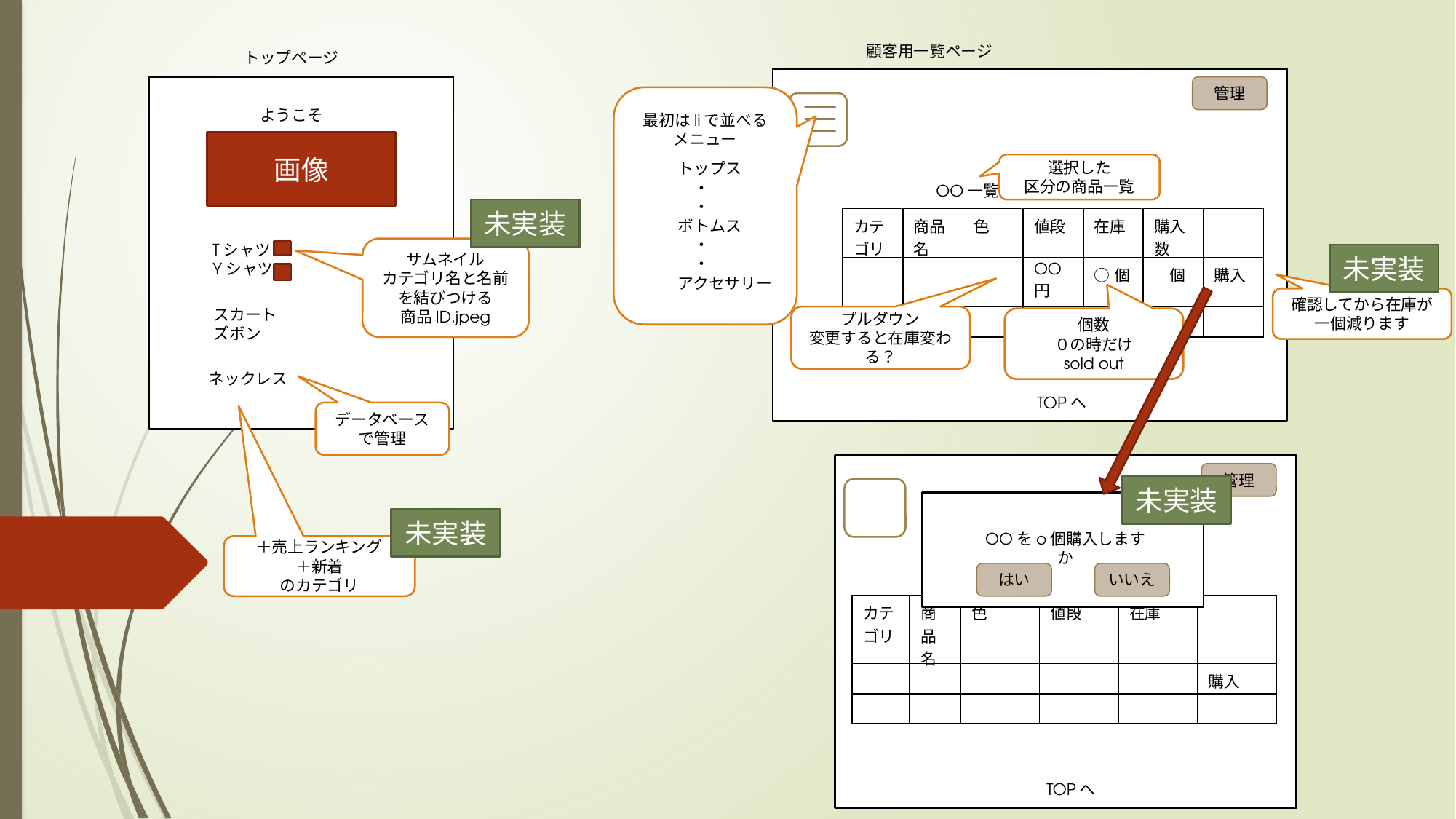

顧客用一覧ページ
トップページ

管理
最初はliで並べる
メニュー

ようこそ
画像
トップス
　・
　・
ボトムス
　・
　・
アクセサリー
選択した
区分の商品一覧
OO一覧
未実装
| カテゴリ | 商品名 | 色 | 値段 | 在庫 | 購入数 |  |
| --- | --- | --- | --- | --- | --- | --- |
|  |  |  | OO円 | ○個 | 個 | 購入 |
|  |  |  |  |  |  |  |

　Tシャツ
　Yシャツ
サムネイル
カテゴリ名と名前を結びつける
商品ID.jpeg

未実装

確認してから在庫が
一個減ります
　スカート
　ズボン
プルダウン
変更すると在庫変わる？
個数
０の時だけ
sold out
　ネックレス
TOPへ
データベースで管理

管理
未実装

未実装
OOをo個購入しますか
＋売上ランキング
＋新着
のカテゴリ
OO一覧
はい
いいえ
| カテゴリ | 商品名 | 色 | 値段 | 在庫 |  |
| --- | --- | --- | --- | --- | --- |
|  |  |  |  |  | 購入 |
|  |  |  |  |  |  |
TOPへ